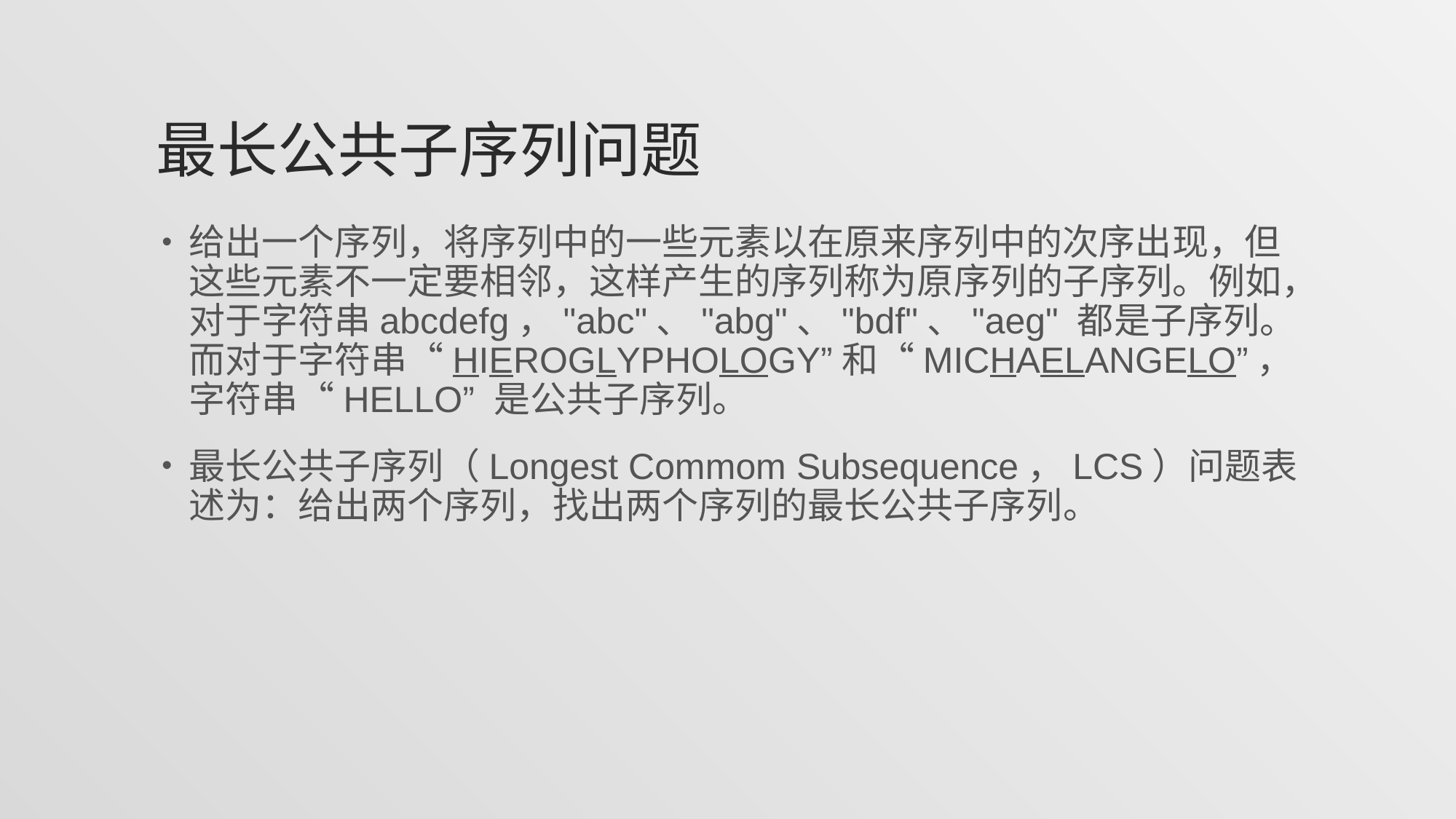

# 最长公共子序列问题
给出一个序列，将序列中的一些元素以在原来序列中的次序出现，但这些元素不一定要相邻，这样产生的序列称为原序列的子序列。例如，对于字符串abcdefg，"abc"、"abg"、"bdf"、"aeg" 都是子序列。而对于字符串“HIEROGLYPHOLOGY”和“MICHAELANGELO”，字符串“HELLO” 是公共子序列。
最长公共子序列（Longest Commom Subsequence，LCS）问题表述为：给出两个序列，找出两个序列的最长公共子序列。